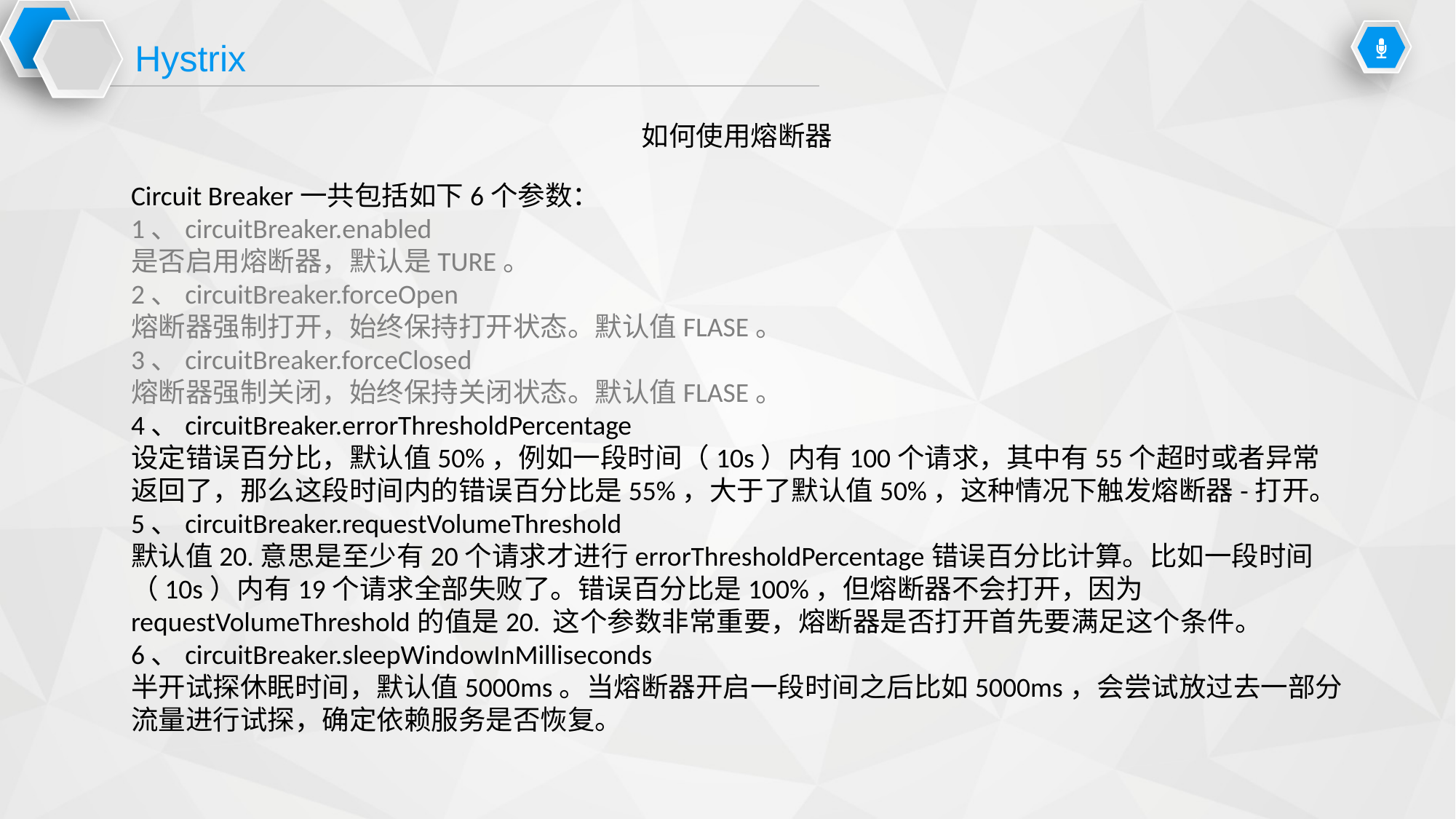

Hystrix
如何使用熔断器
Circuit Breaker一共包括如下6个参数：
1、circuitBreaker.enabled
是否启用熔断器，默认是TURE。
2、circuitBreaker.forceOpen
熔断器强制打开，始终保持打开状态。默认值FLASE。
3、circuitBreaker.forceClosed
熔断器强制关闭，始终保持关闭状态。默认值FLASE。
4、circuitBreaker.errorThresholdPercentage
设定错误百分比，默认值50%，例如一段时间（10s）内有100个请求，其中有55个超时或者异常返回了，那么这段时间内的错误百分比是55%，大于了默认值50%，这种情况下触发熔断器-打开。
5、circuitBreaker.requestVolumeThreshold
默认值20.意思是至少有20个请求才进行errorThresholdPercentage错误百分比计算。比如一段时间（10s）内有19个请求全部失败了。错误百分比是100%，但熔断器不会打开，因为requestVolumeThreshold的值是20. 这个参数非常重要，熔断器是否打开首先要满足这个条件。
6、circuitBreaker.sleepWindowInMilliseconds
半开试探休眠时间，默认值5000ms。当熔断器开启一段时间之后比如5000ms，会尝试放过去一部分流量进行试探，确定依赖服务是否恢复。